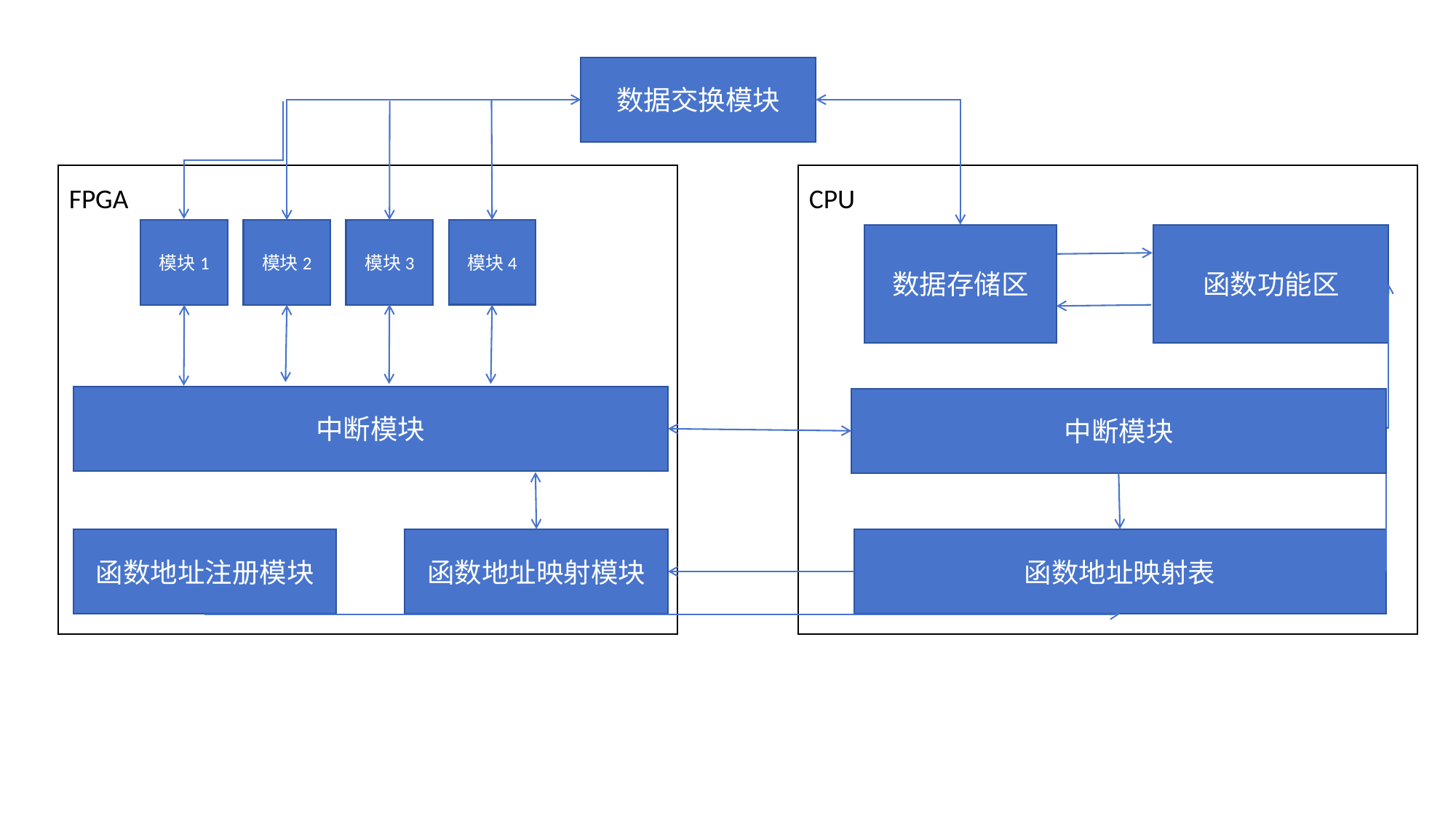

数据交换模块

FPGA
CPU
模块4
模块1
模块2
模块3
数据存储区
函数功能区
中断模块
中断模块
函数地址注册模块
函数地址映射模块
函数地址映射表